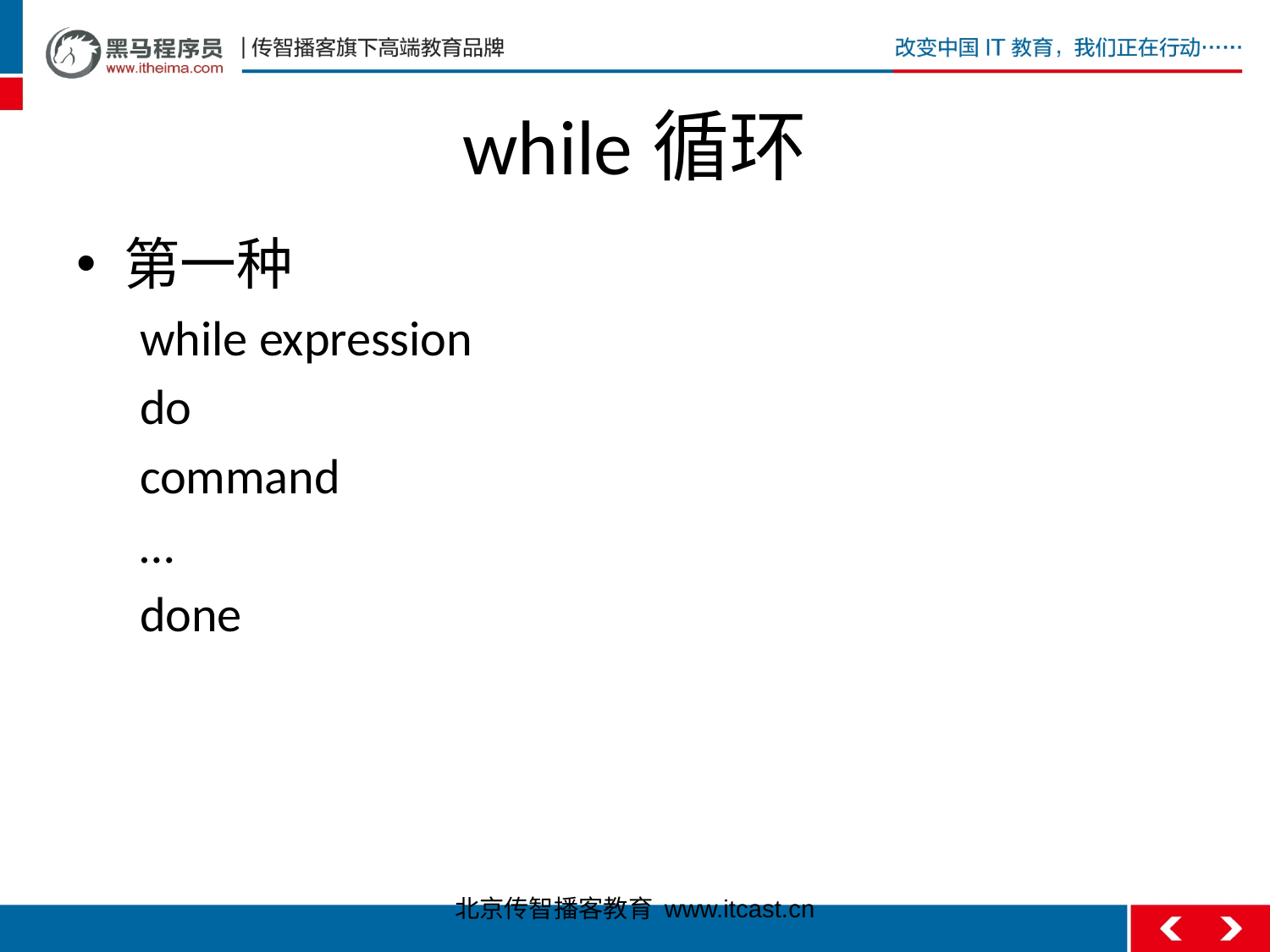

# while循环
第一种
while expression
do
command
…
done

北京传智播客教育 www.itcast.cn